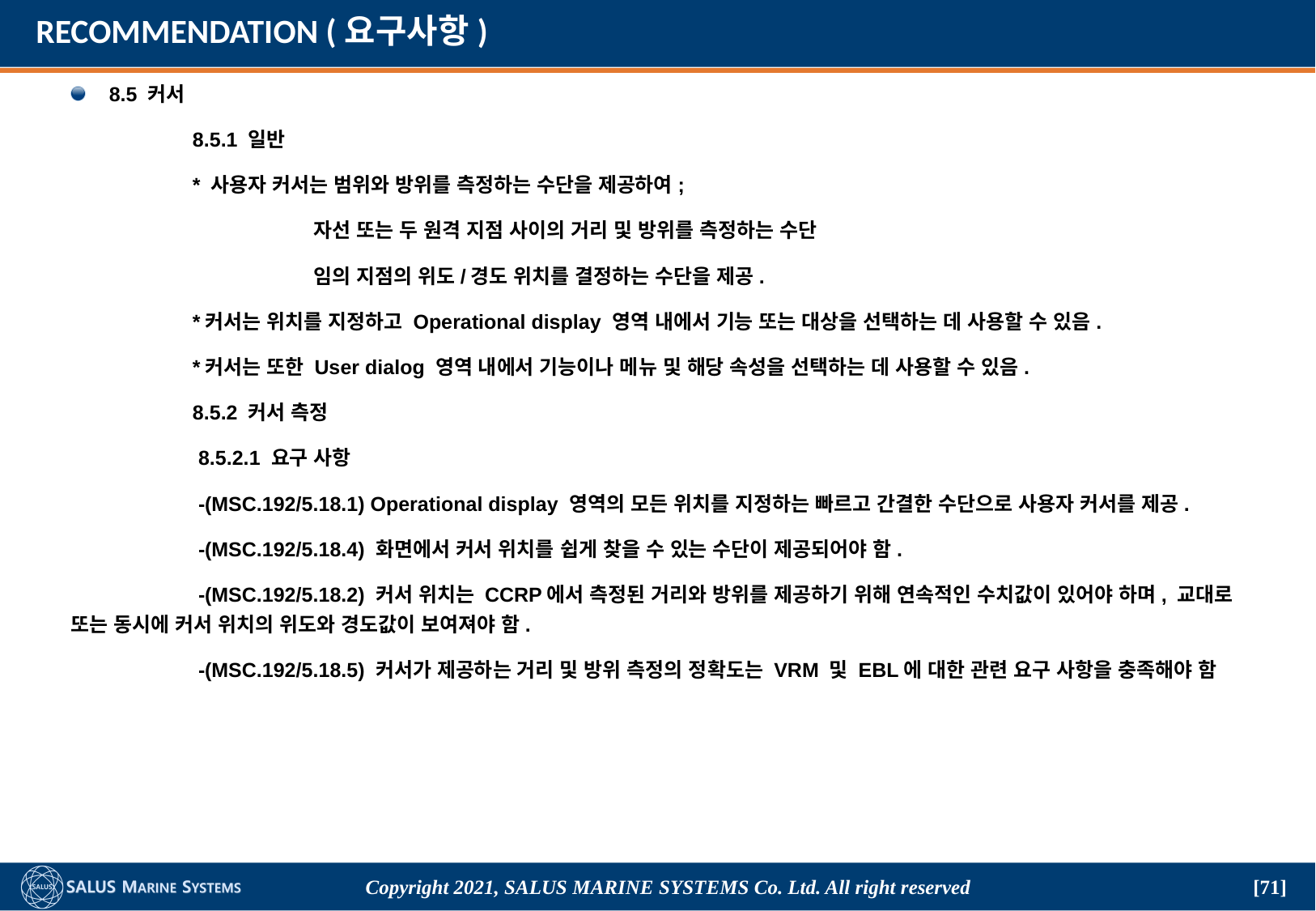

# RECOMMENDATION (요구사항)
8.5 커서
	8.5.1 일반
	* 사용자 커서는 범위와 방위를 측정하는 수단을 제공하여;
		자선 또는 두 원격 지점 사이의 거리 및 방위를 측정하는 수단
		임의 지점의 위도/경도 위치를 결정하는 수단을 제공.
	*커서는 위치를 지정하고 Operational display 영역 내에서 기능 또는 대상을 선택하는 데 사용할 수 있음.
	*커서는 또한 User dialog 영역 내에서 기능이나 메뉴 및 해당 속성을 선택하는 데 사용할 수 있음.
	8.5.2 커서 측정
	 8.5.2.1 요구 사항
	 -(MSC.192/5.18.1) Operational display 영역의 모든 위치를 지정하는 빠르고 간결한 수단으로 사용자 커서를 제공.
	 -(MSC.192/5.18.4) 화면에서 커서 위치를 쉽게 찾을 수 있는 수단이 제공되어야 함.
	 -(MSC.192/5.18.2) 커서 위치는 CCRP에서 측정된 거리와 방위를 제공하기 위해 연속적인 수치값이 있어야 하며, 교대로 또는 동시에 커서 위치의 위도와 경도값이 보여져야 함.
	 -(MSC.192/5.18.5) 커서가 제공하는 거리 및 방위 측정의 정확도는 VRM 및 EBL에 대한 관련 요구 사항을 충족해야 함
Copyright 2021, SALUS Marine Systems Co. Ltd. All right reserved
[71]